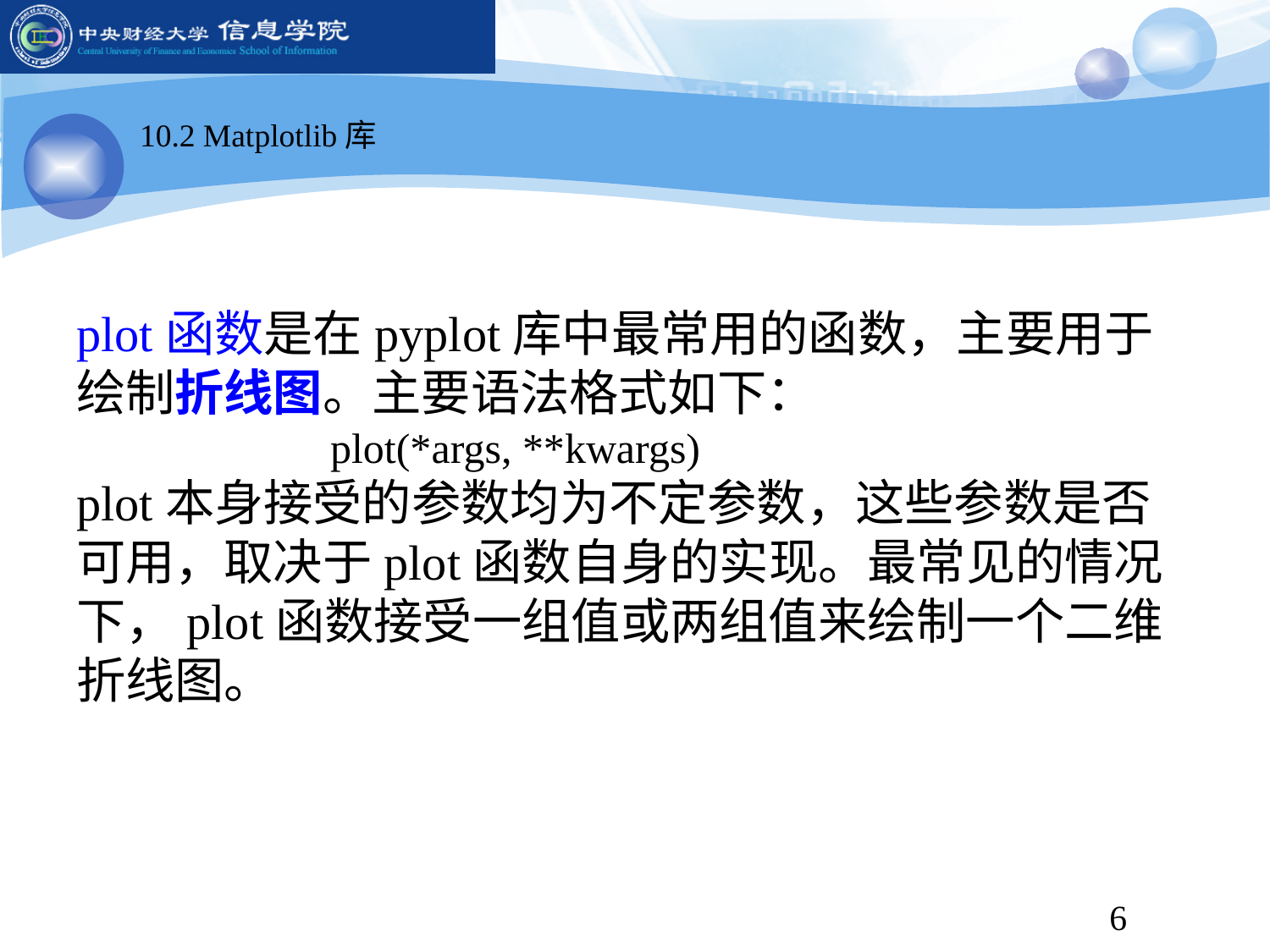

10.2 Matplotlib库
plot函数是在pyplot库中最常用的函数，主要用于绘制折线图。主要语法格式如下：
		plot(*args, **kwargs)
plot本身接受的参数均为不定参数，这些参数是否可用，取决于plot函数自身的实现。最常见的情况下，plot函数接受一组值或两组值来绘制一个二维折线图。